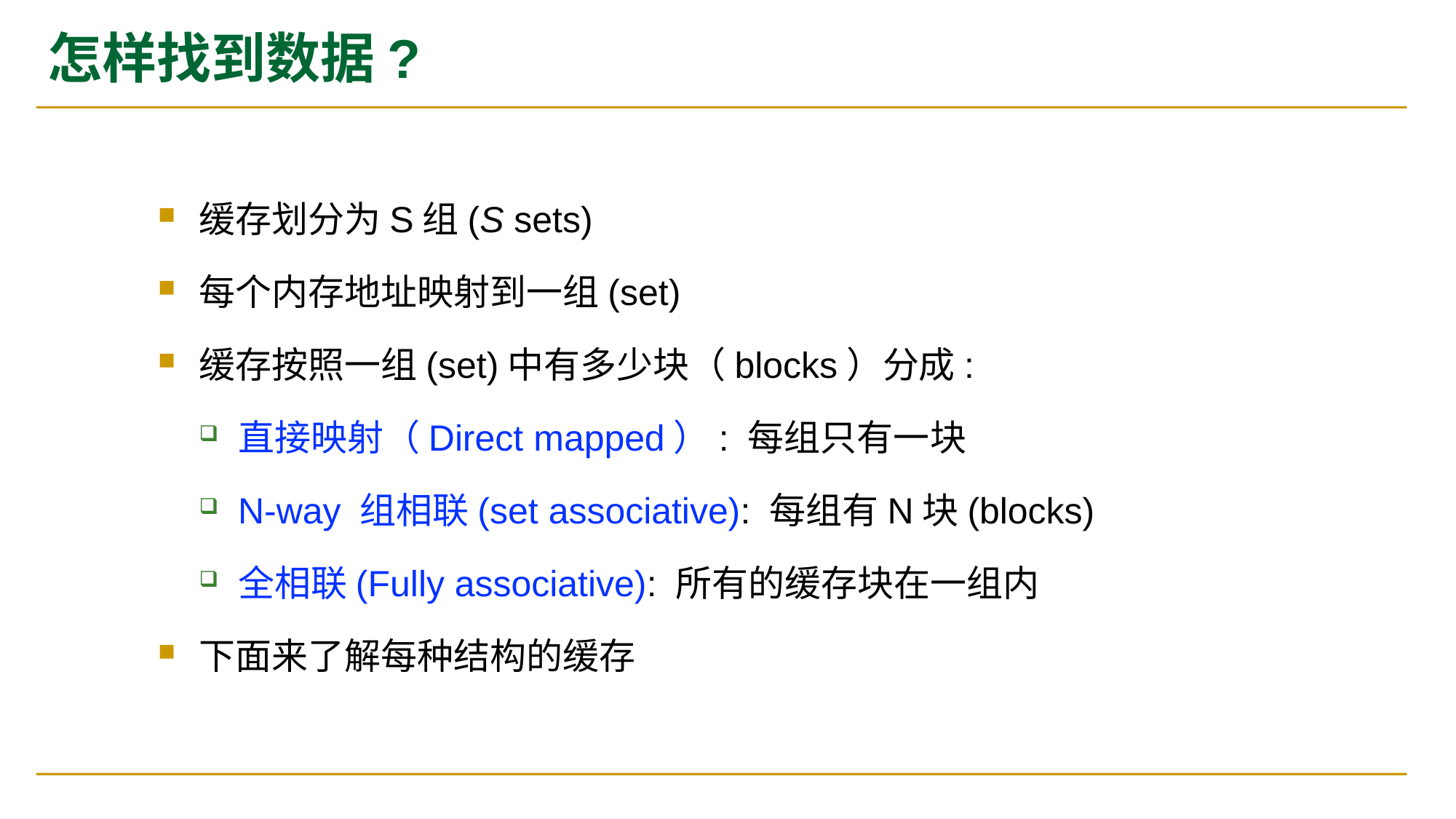

# 怎样找到数据?

缓存划分为S组(S sets)
每个内存地址映射到一组(set)
缓存按照一组(set)中有多少块（blocks）分成:
直接映射（Direct mapped）: 每组只有一块
N-way 组相联(set associative): 每组有N块(blocks)
全相联(Fully associative): 所有的缓存块在一组内
下面来了解每种结构的缓存